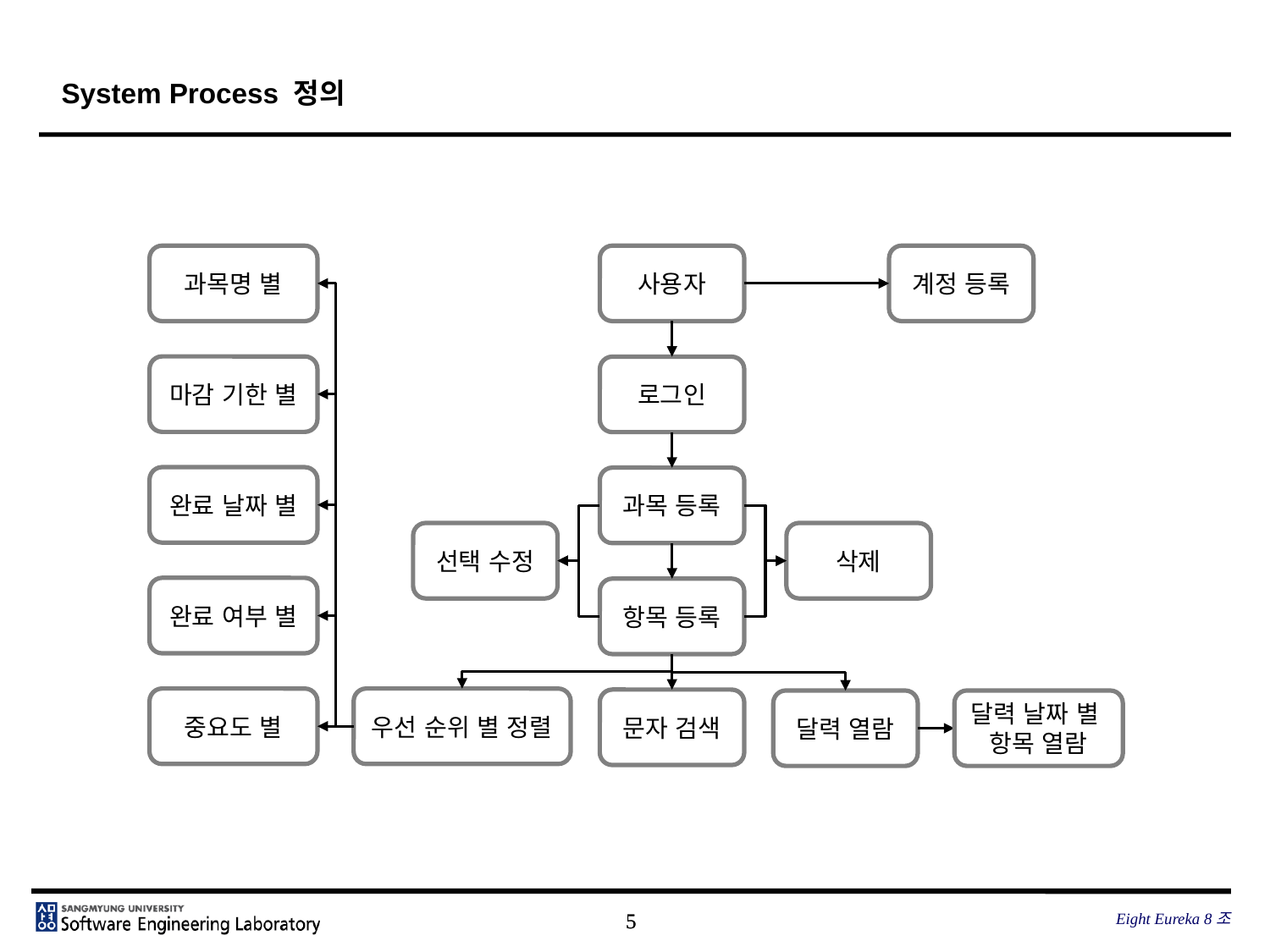

# System Process 정의
과목명 별
사용자
계정 등록
마감 기한 별
로그인
완료 날짜 별
과목 등록
선택 수정
삭제
완료 여부 별
항목 등록
중요도 별
우선 순위 별 정렬
문자 검색
달력 열람
달력 날짜 별
항목 열람
Eight Eureka 8조